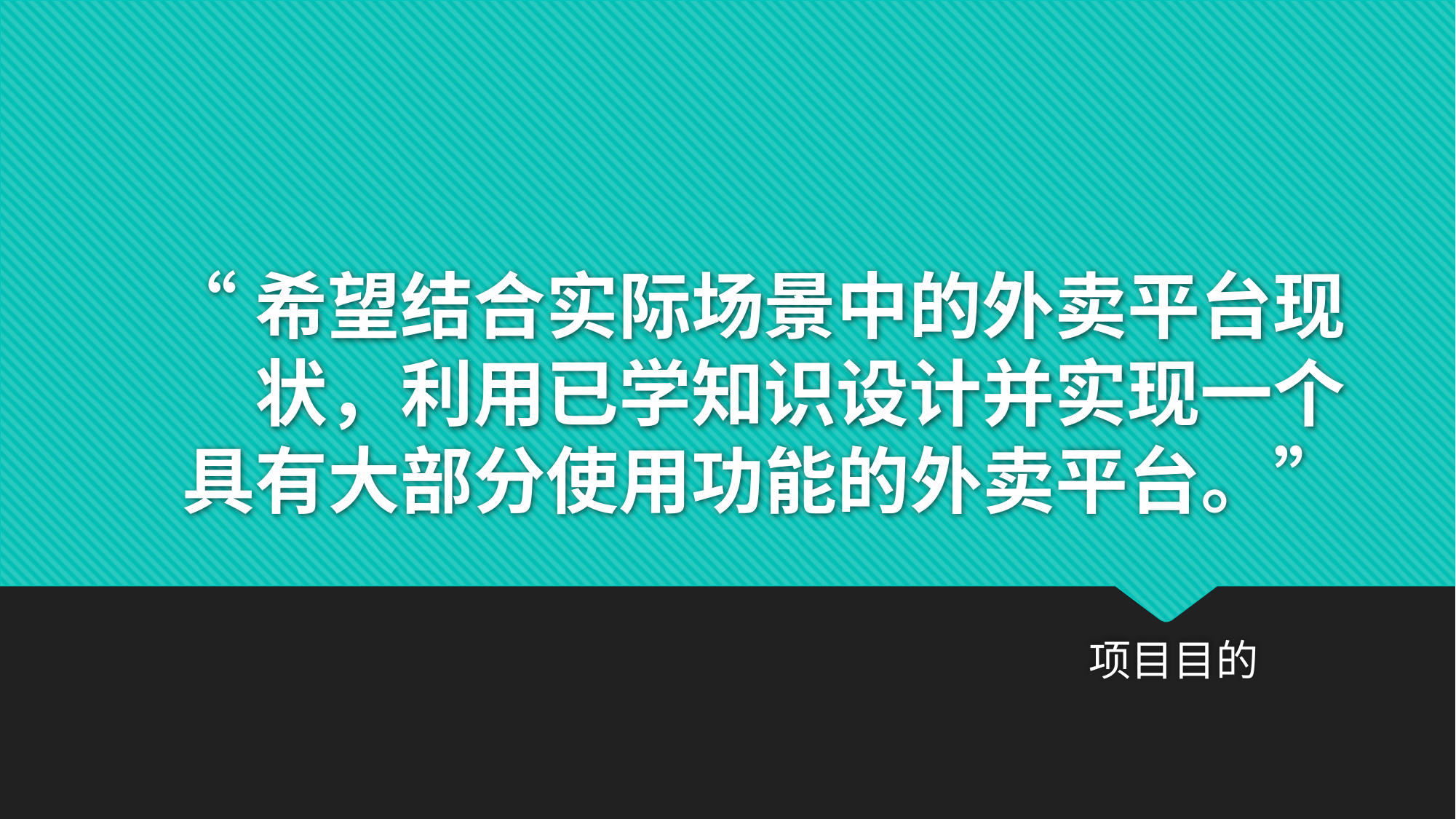

# “希望结合实际场景中的外卖平台现状，利用已学知识设计并实现一个 具有大部分使用功能的外卖平台。”
项目目的